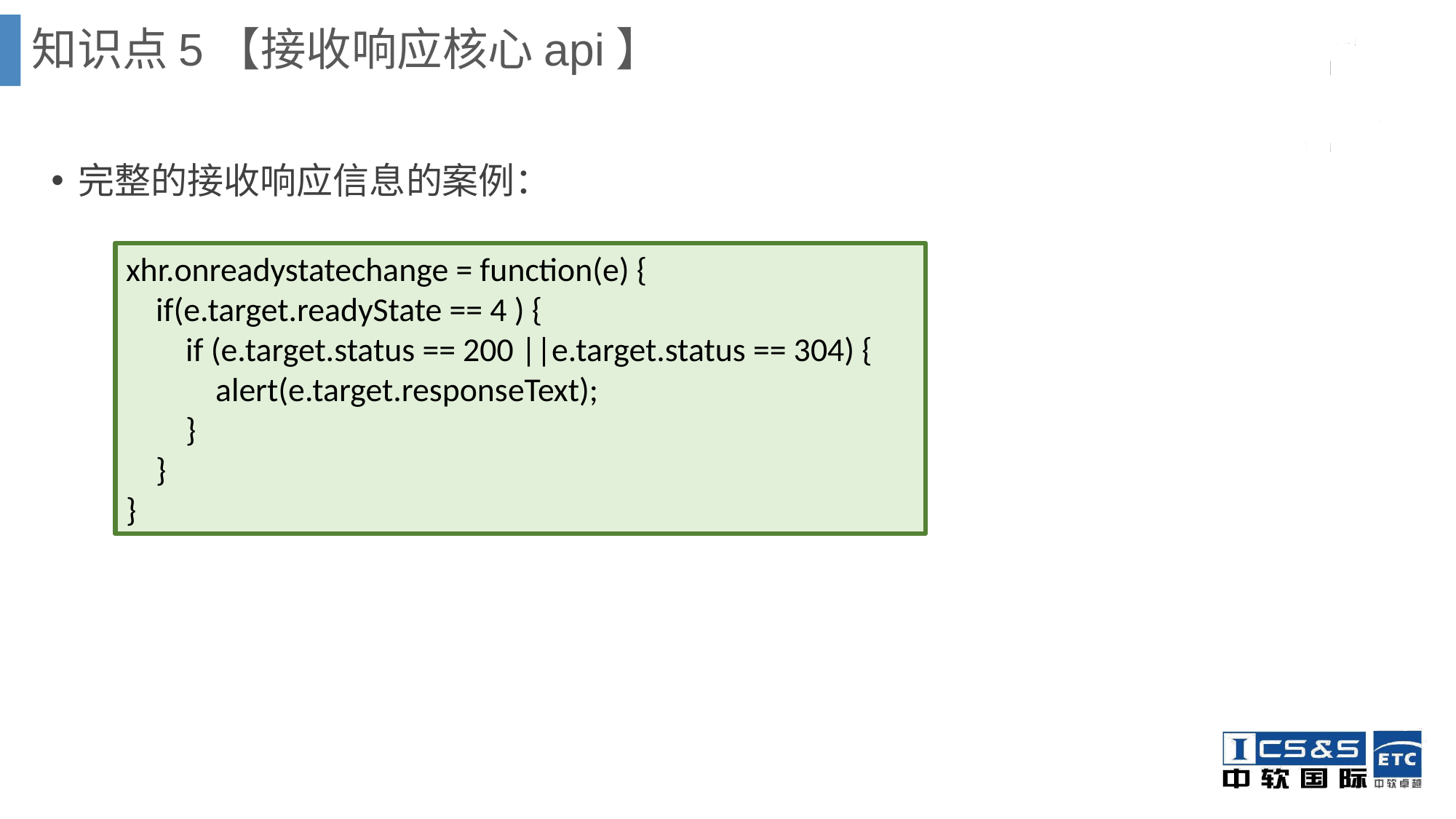

知识点5【接收响应核心api】
完整的接收响应信息的案例：
xhr.onreadystatechange = function(e) {
    if(e.target.readyState == 4 ) {
        if (e.target.status == 200 ||e.target.status == 304) {
            alert(e.target.responseText);
        }
    }
}